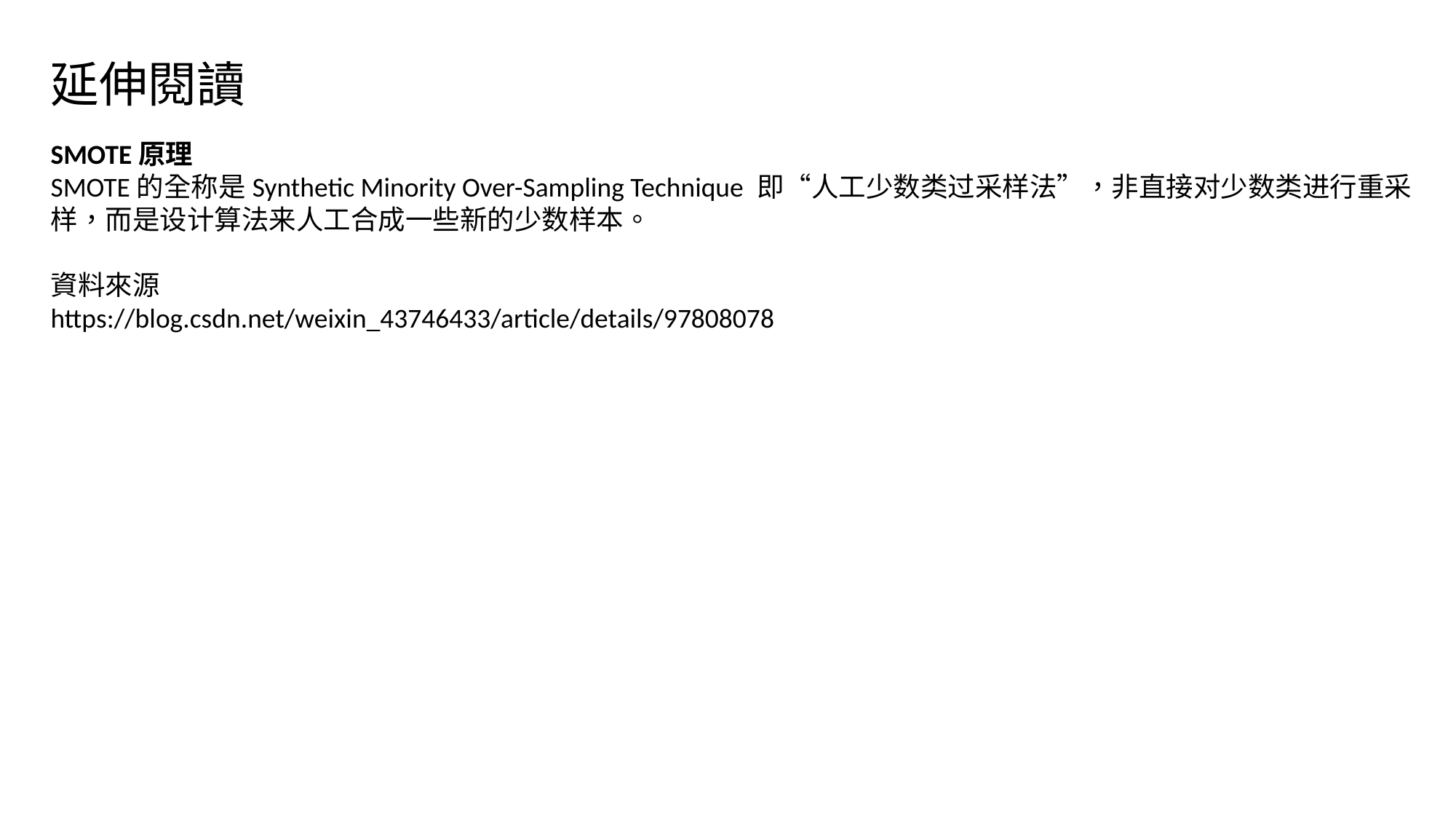

延伸閱讀
SMOTE原理
SMOTE的全称是Synthetic Minority Over-Sampling Technique 即“人工少数类过采样法”，非直接对少数类进行重采样，而是设计算法来人工合成一些新的少数样本。

資料來源
https://blog.csdn.net/weixin_43746433/article/details/97808078